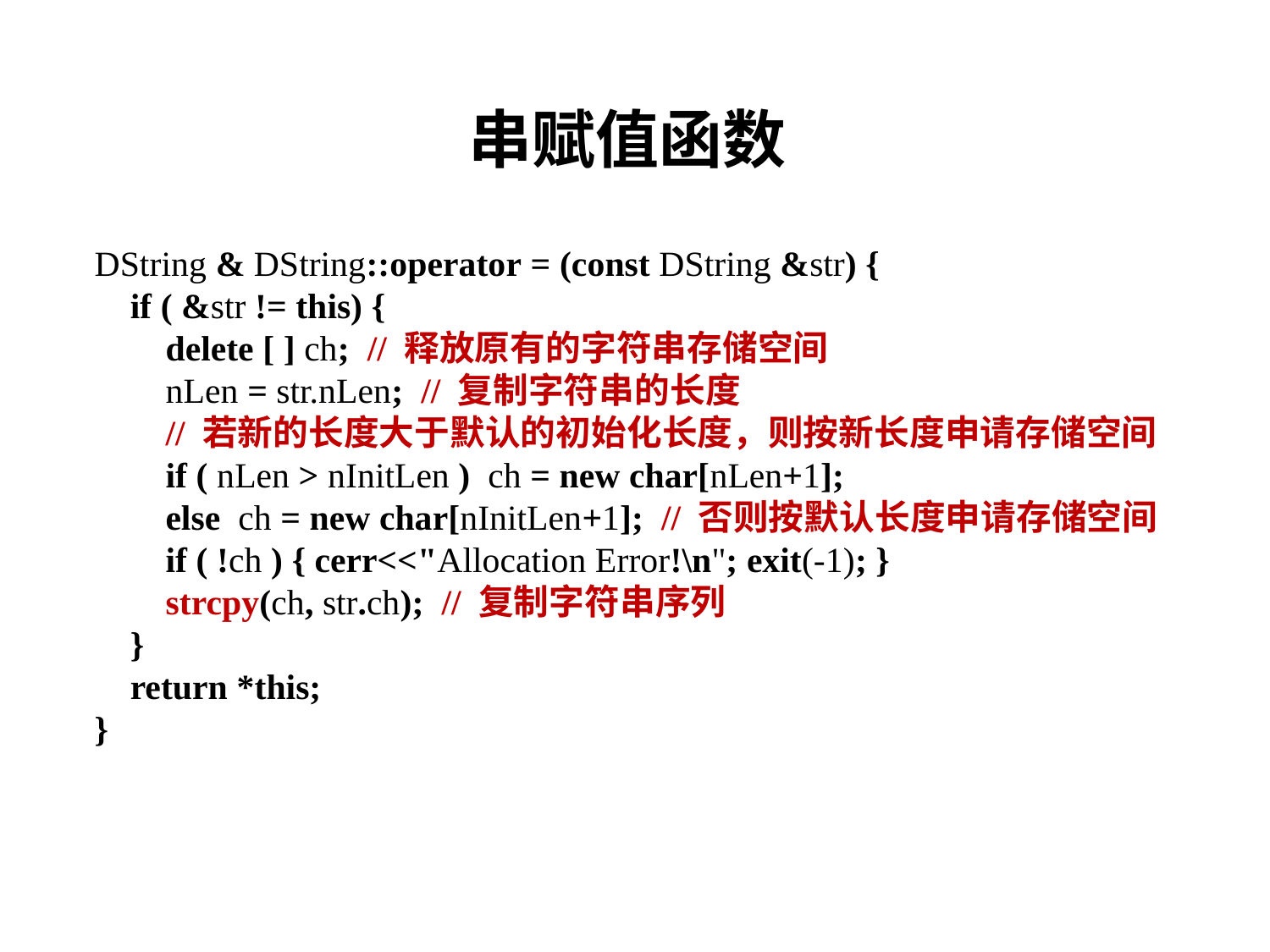

# 串赋值函数
DString & DString::operator = (const DString &str) {
    if ( &str != this) {
        delete [ ] ch;  // 释放原有的字符串存储空间
        nLen = str.nLen;  // 复制字符串的长度
        // 若新的长度大于默认的初始化长度，则按新长度申请存储空间
        if ( nLen > nInitLen )  ch = new char[nLen+1];
        else  ch = new char[nInitLen+1];  // 否则按默认长度申请存储空间
        if ( !ch ) { cerr<<"Allocation Error!\n"; exit(-1); }
        strcpy(ch, str.ch);  // 复制字符串序列
    }
    return *this;
}